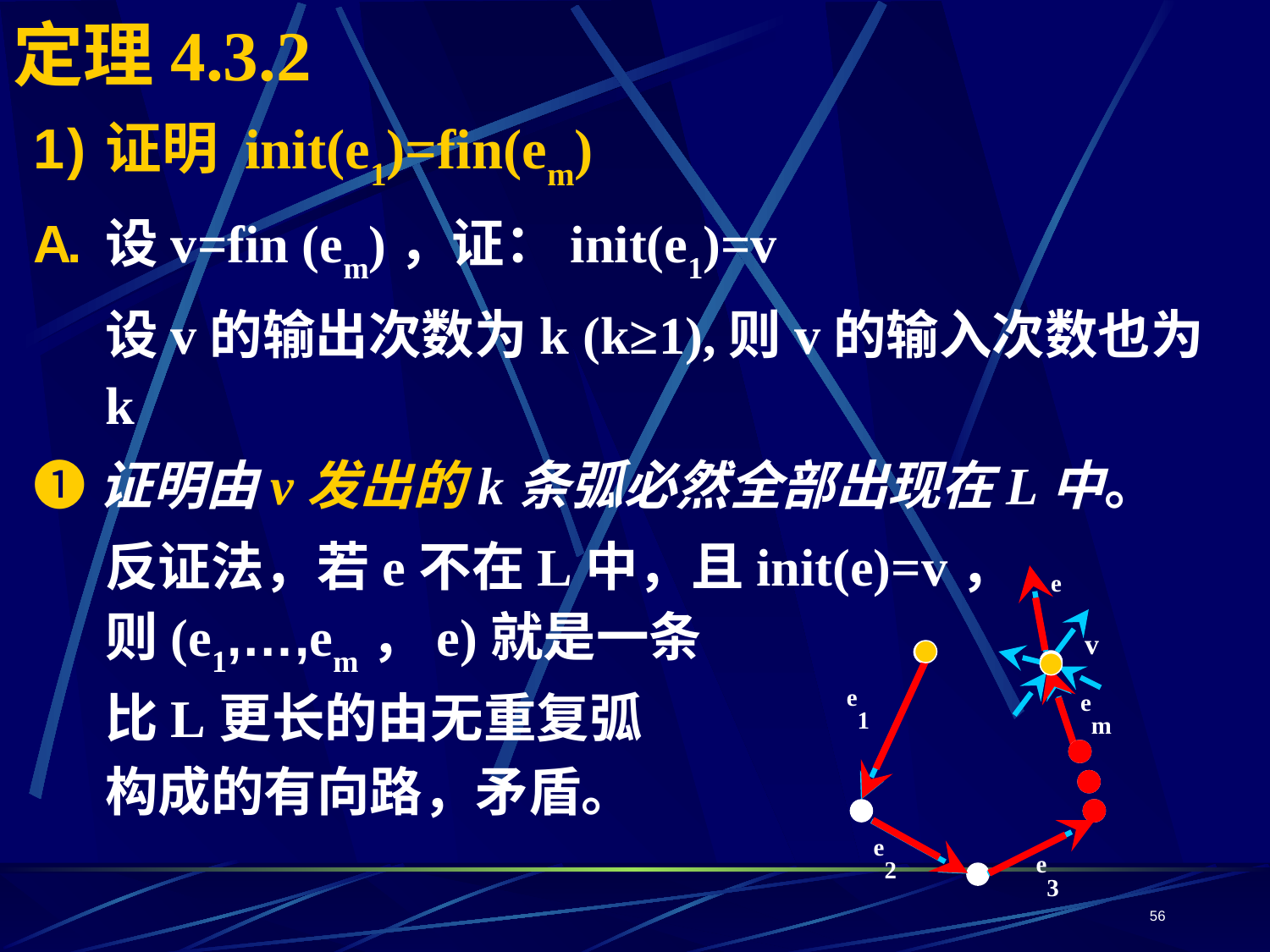

# 定理4.3.2
证明 init(e1)=fin(em)
设v=fin (em)，证：init(e1)=v
	设v的输出次数为k (k≥1),则v的输入次数也为k
❶证明由v发出的k条弧必然全部出现在L中。
	反证法，若e不在L中，且init(e)=v，
则(e1,…,em，e)就是一条
比L更长的由无重复弧
构成的有向路，矛盾。
e

v

e1
em

e2
e3

56